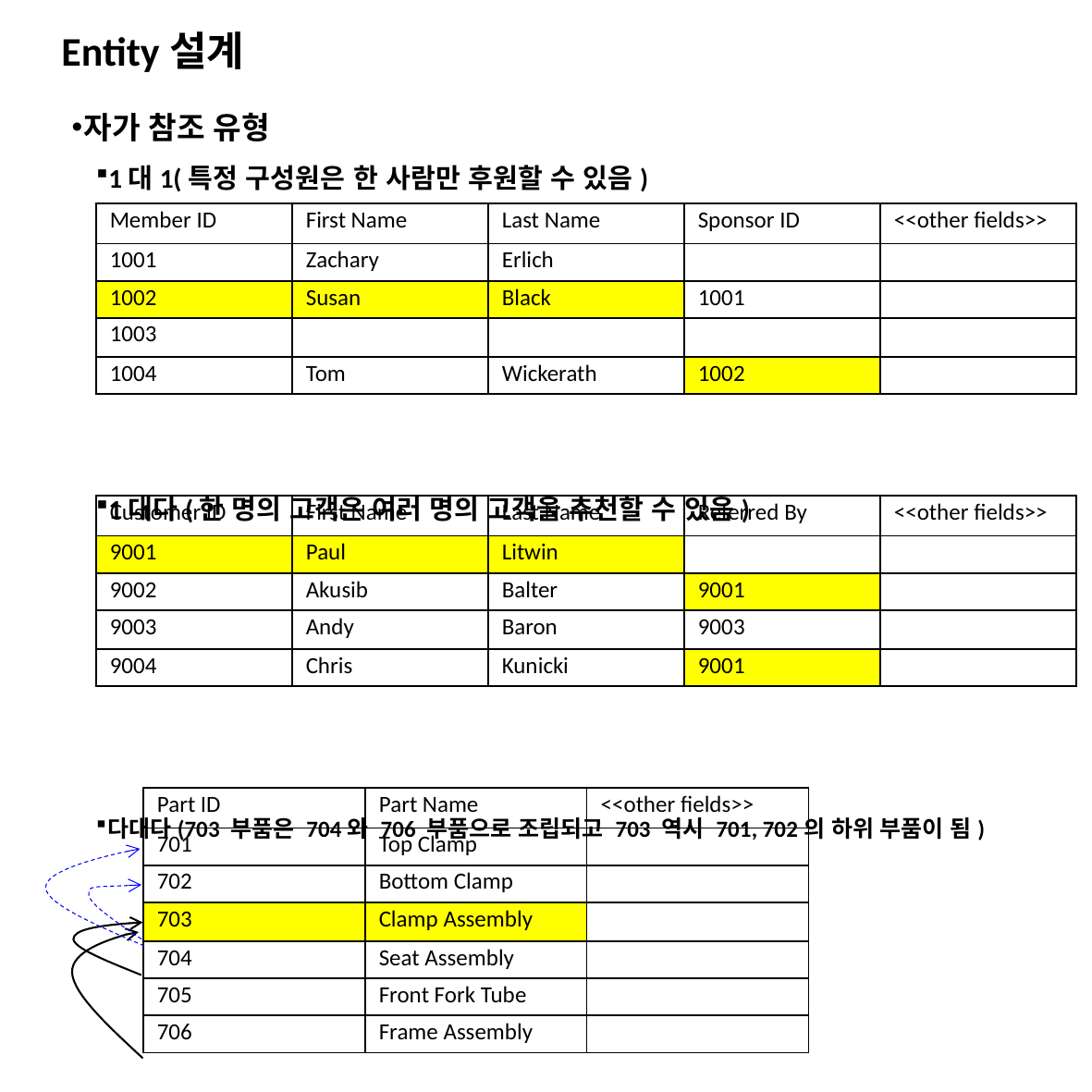

# Entity설계
자가 참조 유형
1대1(특정 구성원은 한 사람만 후원할 수 있음)

1대다(한 명의 고객은 여러 명의 고객을 추천할 수 있음)

다대다(703 부품은 704와 706 부품으로 조립되고 703 역시 701, 702의 하위 부품이 됨)

| Member ID | First Name | Last Name | Sponsor ID | <<other fields>> |
| --- | --- | --- | --- | --- |
| 1001 | Zachary | Erlich |  |  |
| 1002 | Susan | Black | 1001 |  |
| 1003 |  |  |  |  |
| 1004 | Tom | Wickerath | 1002 |  |
| Customer ID | First Name | Last Name | Referred By | <<other fields>> |
| --- | --- | --- | --- | --- |
| 9001 | Paul | Litwin |  |  |
| 9002 | Akusib | Balter | 9001 |  |
| 9003 | Andy | Baron | 9003 |  |
| 9004 | Chris | Kunicki | 9001 |  |
| Part ID | Part Name | <<other fields>> |
| --- | --- | --- |
| 701 | Top Clamp |  |
| 702 | Bottom Clamp |  |
| 703 | Clamp Assembly |  |
| 704 | Seat Assembly |  |
| 705 | Front Fork Tube |  |
| 706 | Frame Assembly |  |